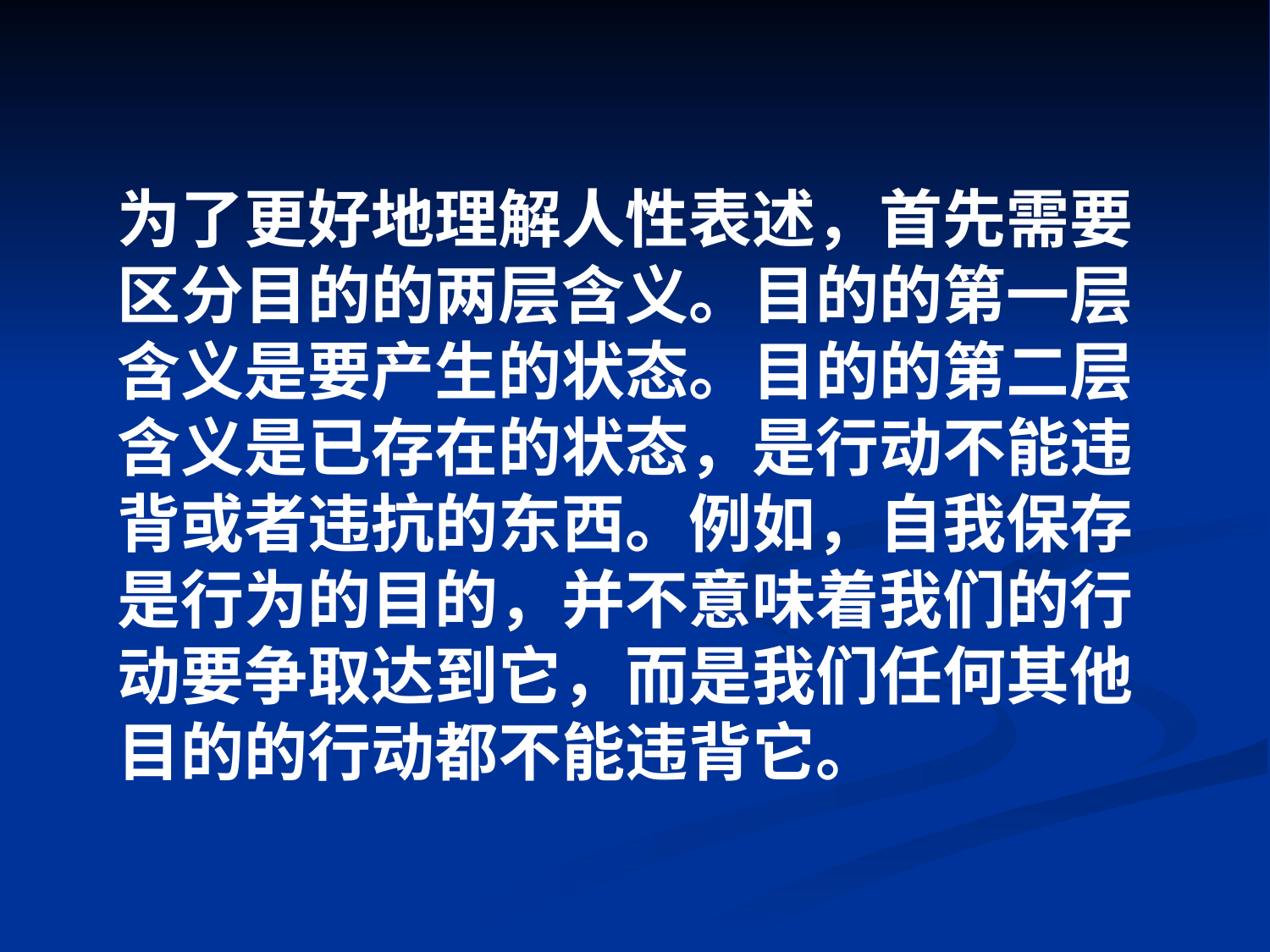

为了更好地理解人性表述，首先需要区分目的的两层含义。目的的第一层含义是要产生的状态。目的的第二层含义是已存在的状态，是行动不能违背或者违抗的东西。例如，自我保存是行为的目的，并不意味着我们的行动要争取达到它，而是我们任何其他目的的行动都不能违背它。